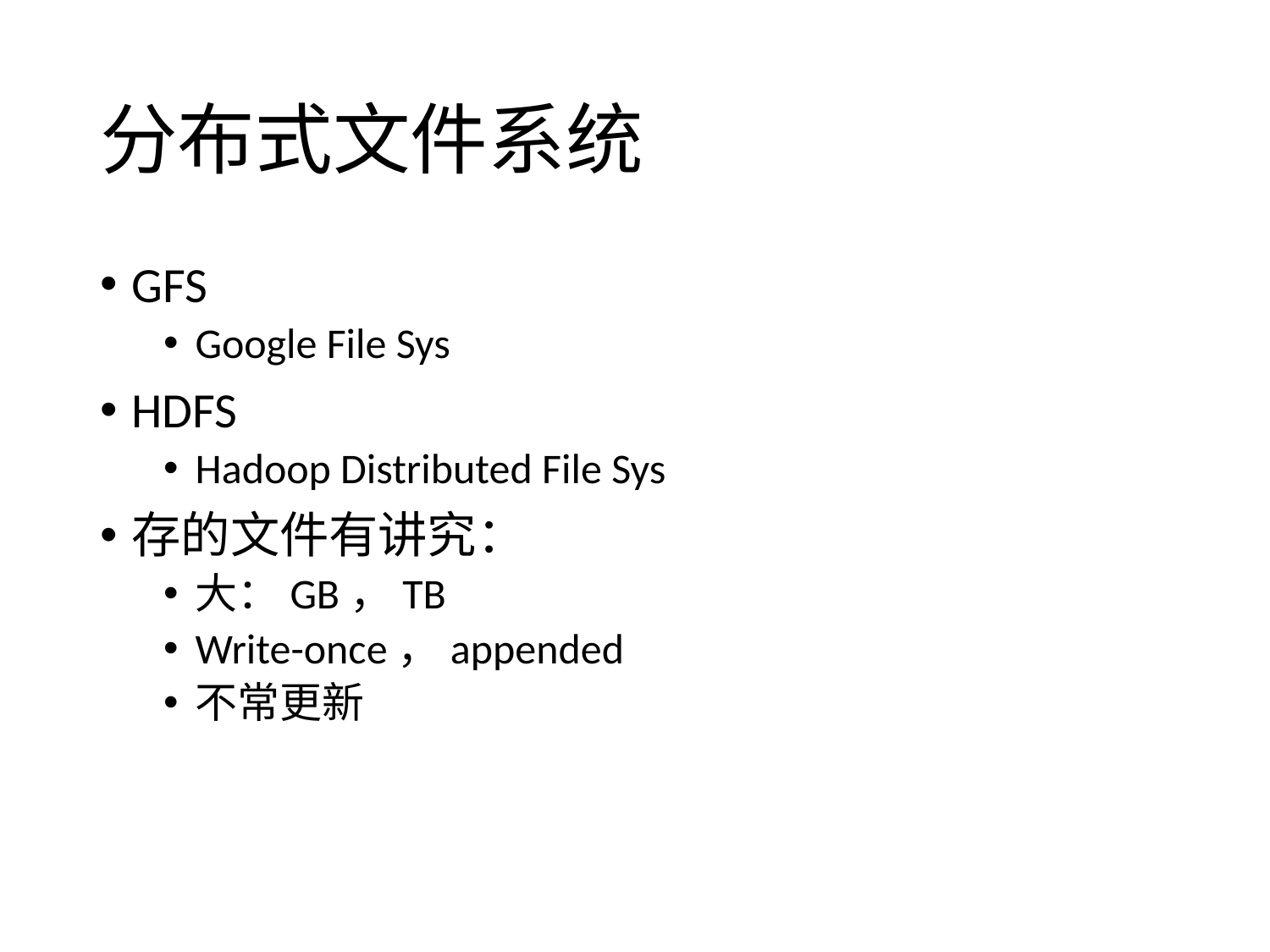

# 分布式文件系统
GFS
Google File Sys
HDFS
Hadoop Distributed File Sys
存的文件有讲究：
大：GB，TB
Write-once，appended
不常更新